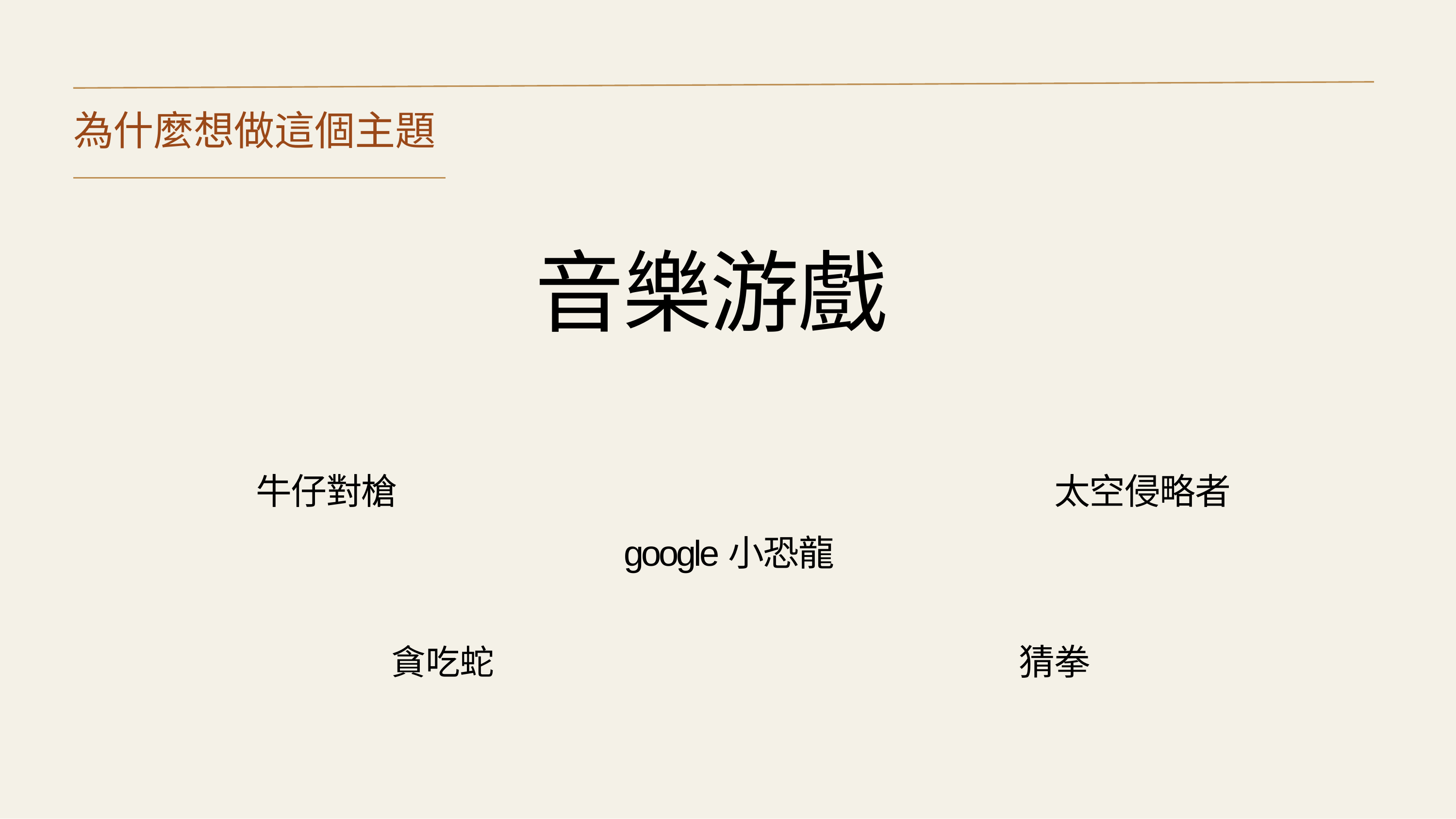

# 為什麼想做這個主題

⾳樂游戲
⽜仔對槍
太空侵略者
google⼩恐⿓
猜拳
貪吃蛇